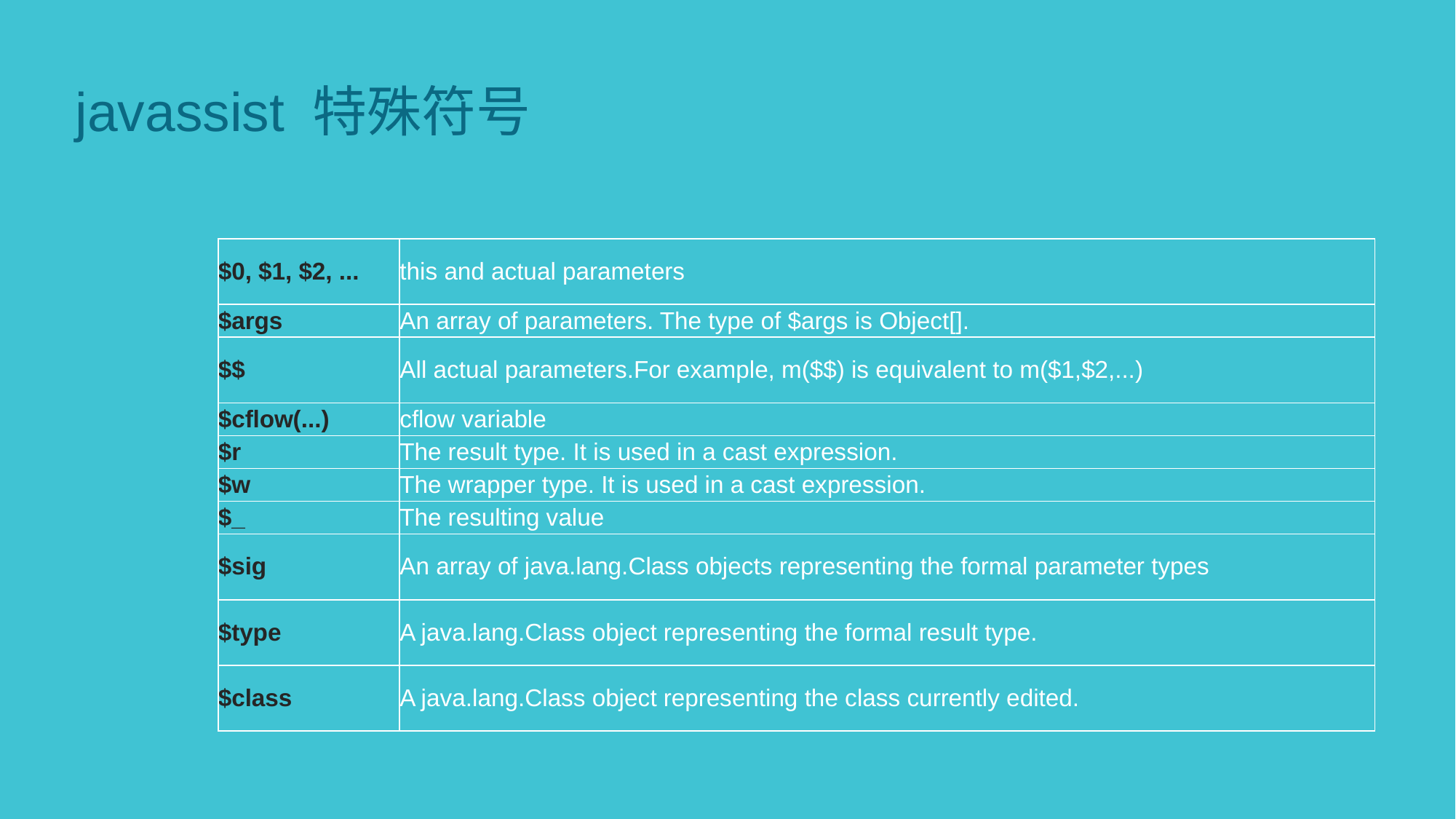

javassist 特殊符号
| $0, $1, $2, ... | this and actual parameters |
| --- | --- |
| $args | An array of parameters. The type of $args is Object[]. |
| $$ | All actual parameters.For example, m($$) is equivalent to m($1,$2,...) |
| $cflow(...) | cflow variable |
| $r | The result type. It is used in a cast expression. |
| $w | The wrapper type. It is used in a cast expression. |
| $\_ | The resulting value |
| $sig | An array of java.lang.Class objects representing the formal parameter types |
| $type | A java.lang.Class object representing the formal result type. |
| $class | A java.lang.Class object representing the class currently edited. |